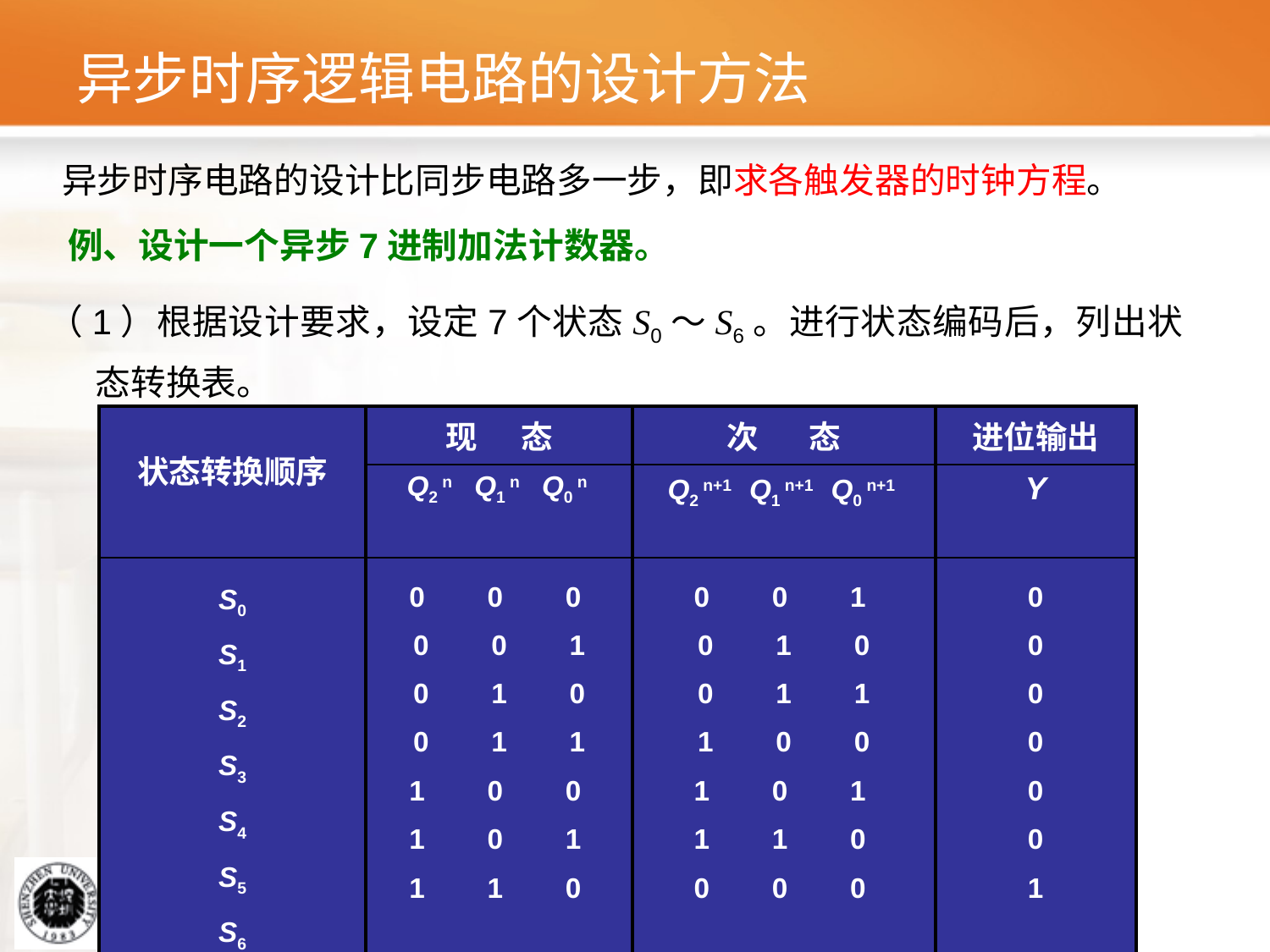

异步时序逻辑电路的设计方法
  异步时序电路的设计比同步电路多一步，即求各触发器的时钟方程。
例、设计一个异步7进制加法计数器。
（1）根据设计要求，设定7个状态S0～S6。进行状态编码后，列出状态转换表。
| 状态转换顺序 | 现 态 | 次 态 | 进位输出 |
| --- | --- | --- | --- |
|  | Q2 n Q1 n Q0 n | Q2 n+1 Q1 n+1 Q0 n+1 | Y |
| S0 S1 S2 S3 S4 S5 S6 | 0 0 0 0 0 1 0 1 0 0 1 1 1 0 0 1 0 1 1 1 0 | 0 0 1 0 1 0 0 1 1 1 0 0 1 0 1 1 1 0 0 0 0 | 0 0 0 0 0 0 1 |